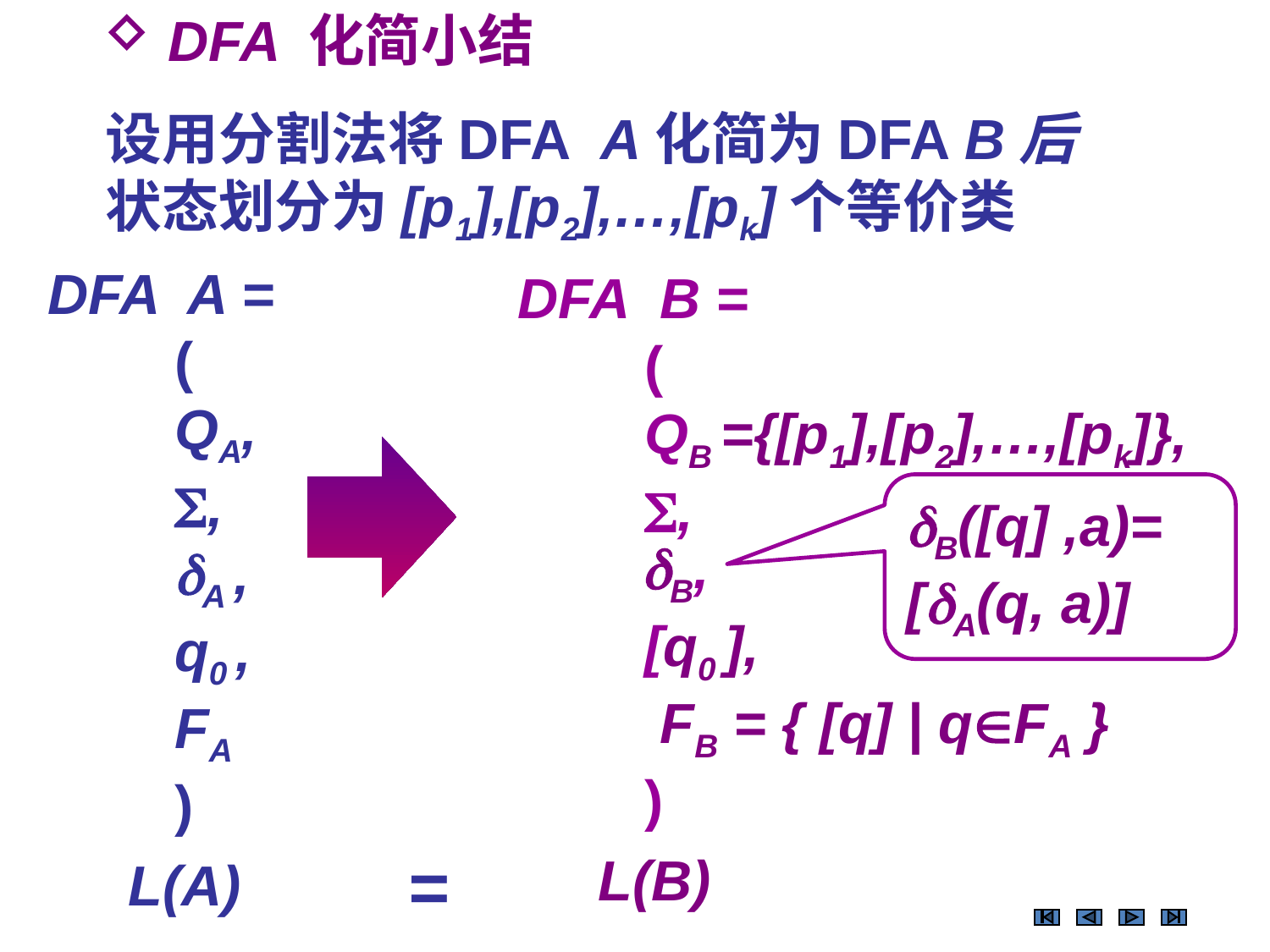

DFA 化简小结
设用分割法将DFA  A化简为DFA B后
状态划分为[p1],[p2],…,[pk]个等价类

DFA  A =
	(
	QA,
	Σ,
	δA ,
 	q0 ,
 	FA
	)
DFA  B =
	(
	QB ={[p1],[p2],…,[pk]},
	Σ,

 	[q0 ],
 	 FB = { [q] | q∈FA }
	)

δB([q] ,a)=
[δA(q, a)]
 δB,
=
L(B)
L(A)